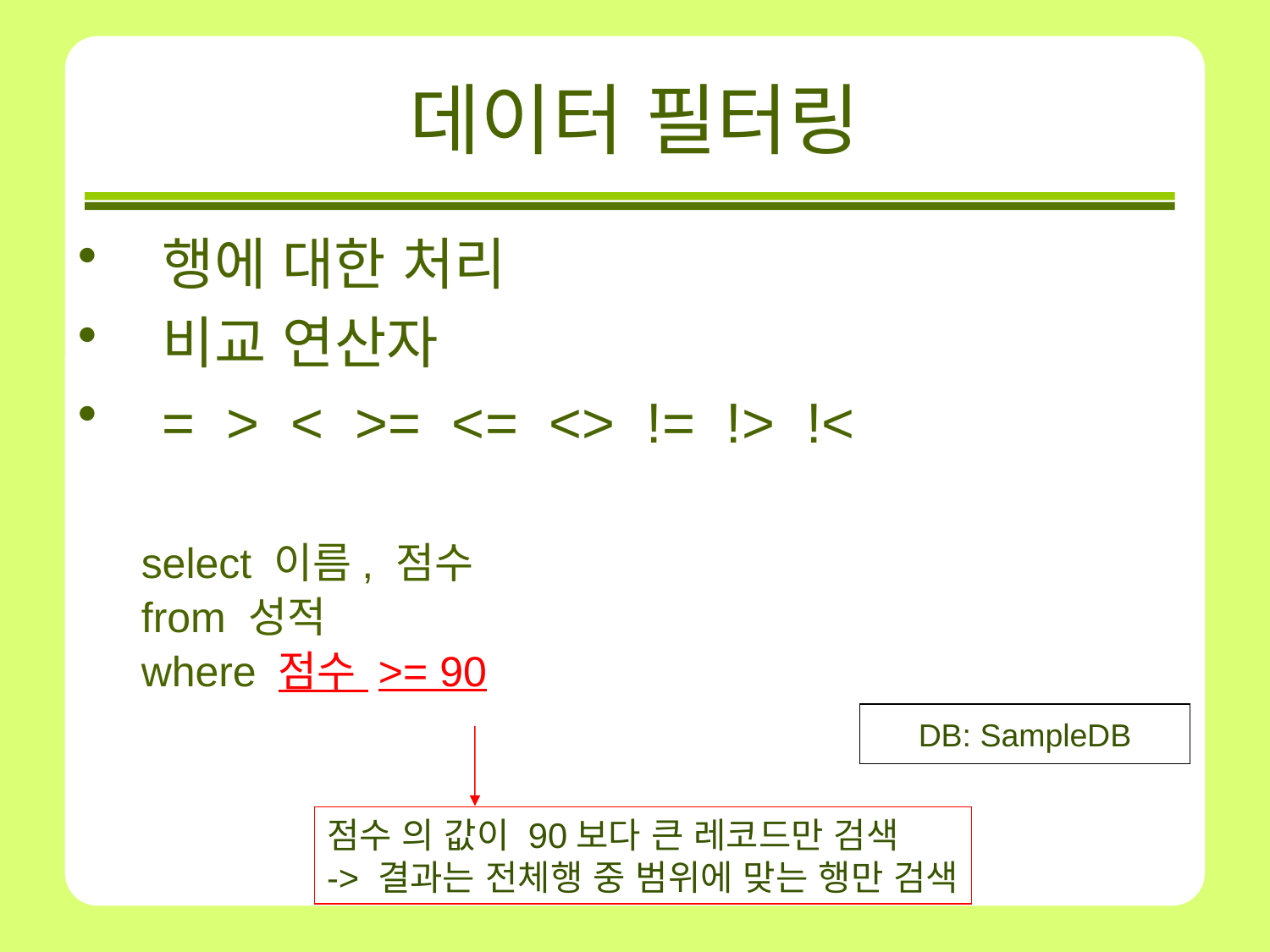

# 데이터 필터링
행에 대한 처리
비교 연산자
=  >  <  >=  <=  <>  !=  !>  !<

select 이름, 점수
from 성적
where 점수 >= 90
DB: SampleDB

점수 의 값이 90보다 큰 레코드만 검색
-> 결과는 전체행 중 범위에 맞는 행만 검색